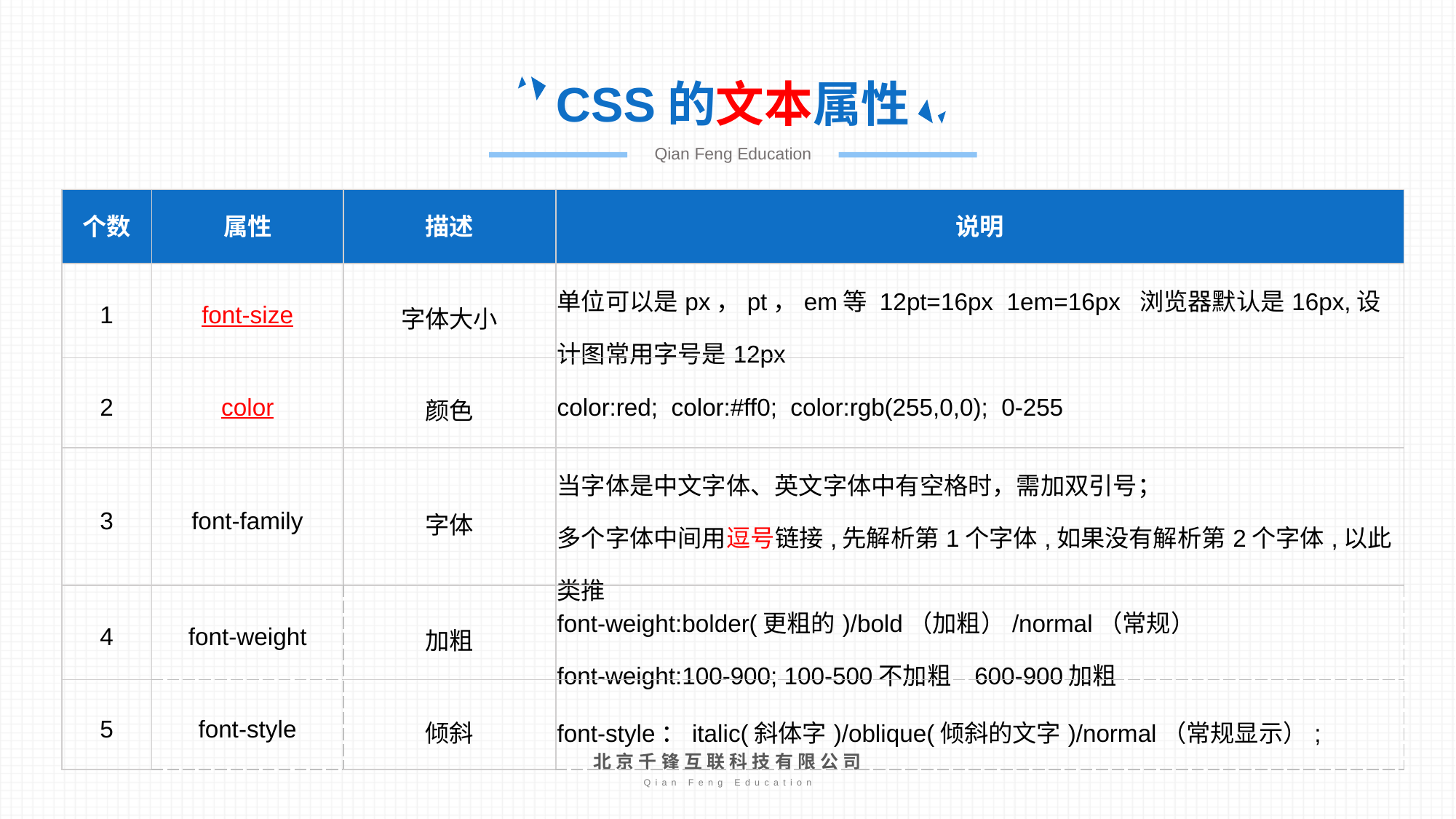

CSS的文本属性

Qian Feng Education

| 个数 | 属性 | 描述 | 说明 |
| --- | --- | --- | --- |
| 1 | font-size | 字体大小 | 单位可以是px，pt，em等 12pt=16px 1em=16px 浏览器默认是16px,设计图常用字号是12px |
| 2 | color | 颜色 | color:red; color:#ff0; color:rgb(255,0,0); 0-255 |
| 3 | font-family | 字体 | 当字体是中文字体、英文字体中有空格时，需加双引号； 多个字体中间用逗号链接,先解析第1个字体,如果没有解析第2个字体,以此类推 |
| 4 | font-weight | 加粗 | font-weight:bolder(更粗的)/bold（加粗）/normal（常规） font-weight:100-900; 100-500不加粗 600-900加粗 |
| 5 | font-style | 倾斜 | font-style：italic(斜体字)/oblique(倾斜的文字)/normal（常规显示）; |
北京千锋互联科技有限公司
Qian Feng Education